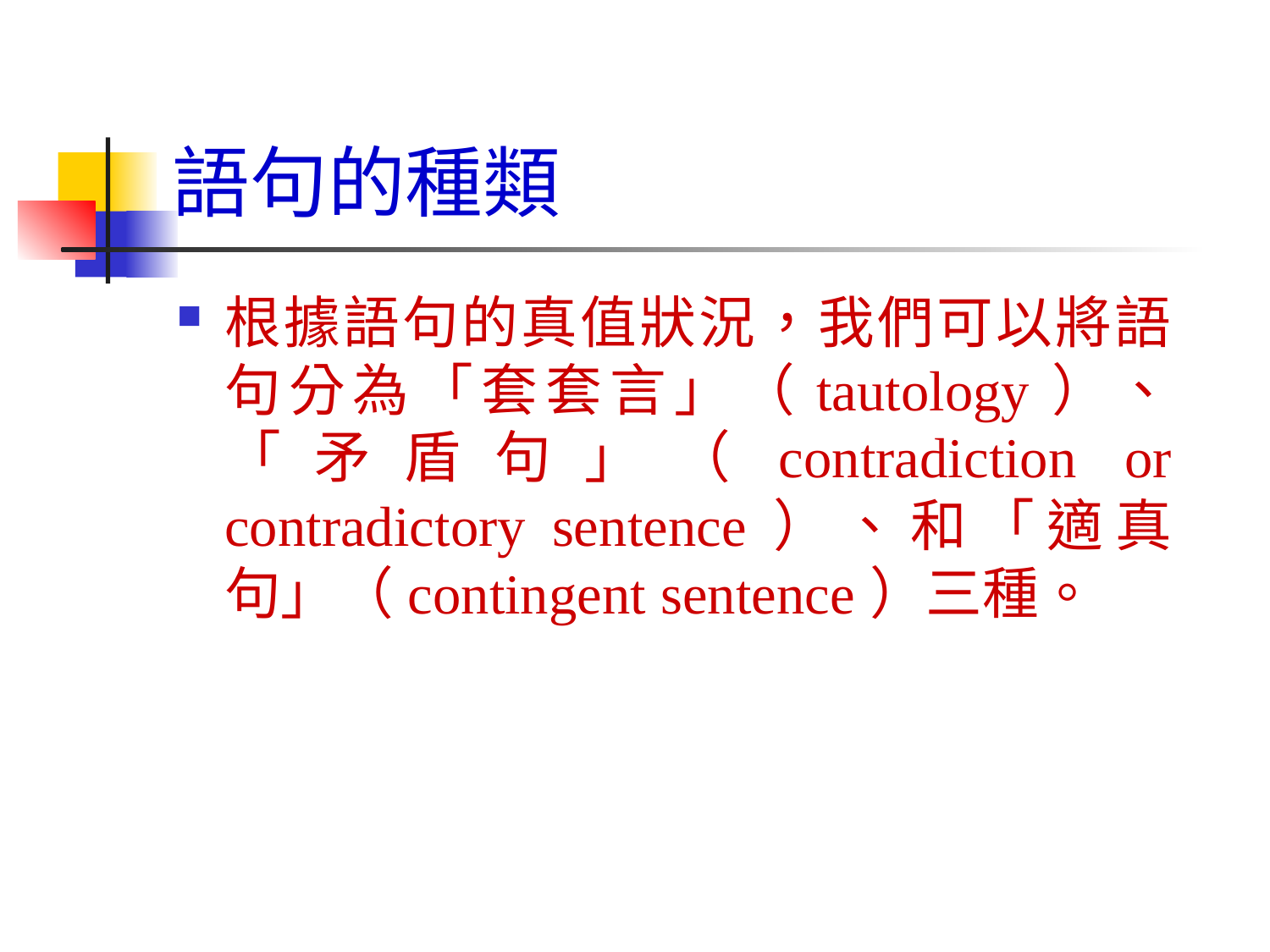

# 語句的種類
根據語句的真值狀況，我們可以將語句分為「套套言」（tautology）、「矛盾句」（contradiction or contradictory sentence）、和「適真句」（contingent sentence）三種。